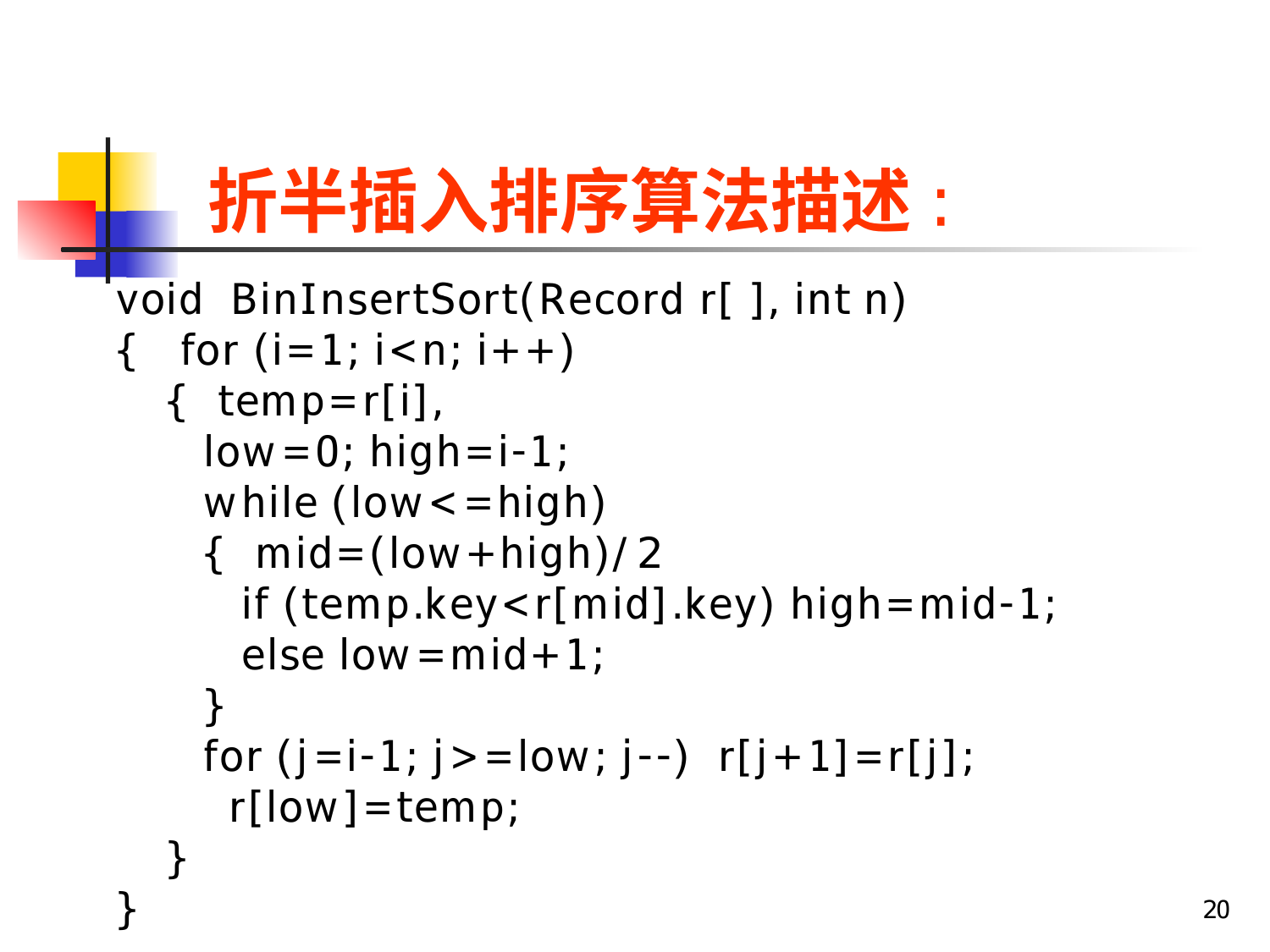

折半插入排序算法描述:
void  BinInsertSort(Record r[ ], int n)
{   for (i=1; i<n; i++)
    {  temp=r[i],
       low=0; high=i-1;
       while (low<=high)
       {  mid=(low+high)/2
          if (temp.key<r[mid].key) high=mid-1;
          else low=mid+1;
       }
       for (j=i-1; j>=low; j--)  r[j+1]=r[j];
         r[low]=temp;
    }
}
20